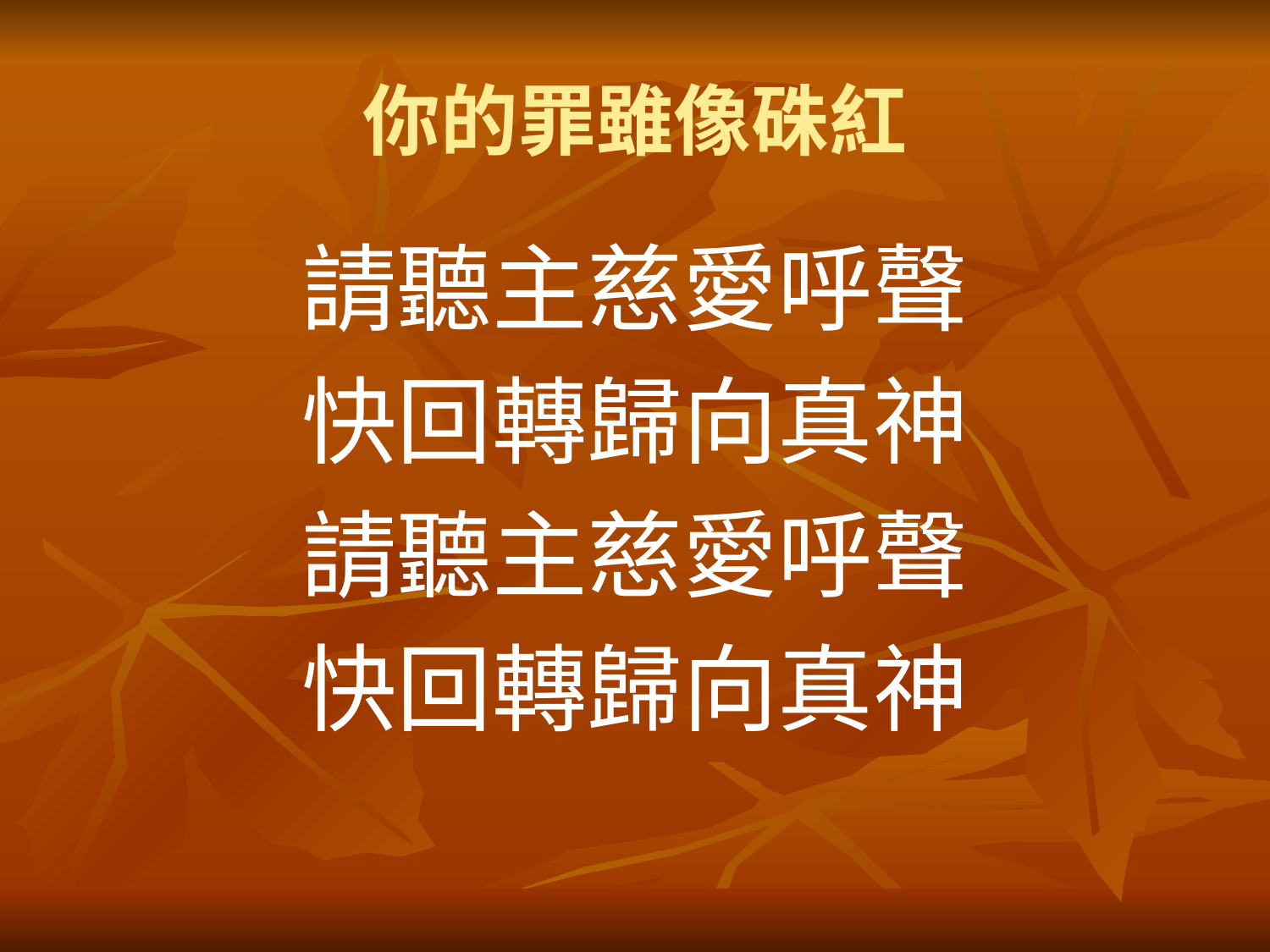

# 你的罪雖像硃紅
請聽主慈愛呼聲
快回轉歸向真神
請聽主慈愛呼聲
快回轉歸向真神